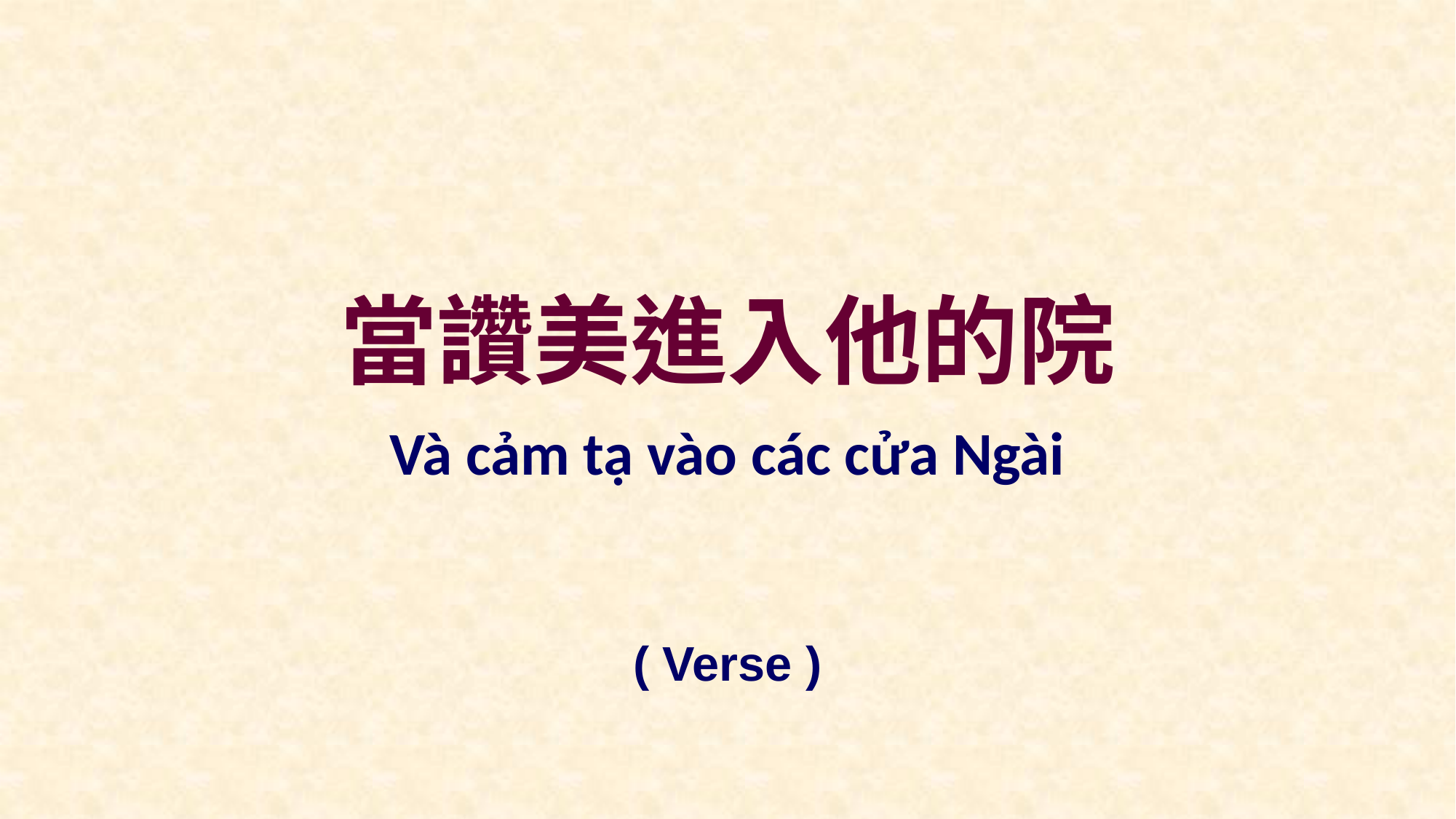

當讚美進入他的院
Và cảm tạ vào các cửa Ngài
( Verse )